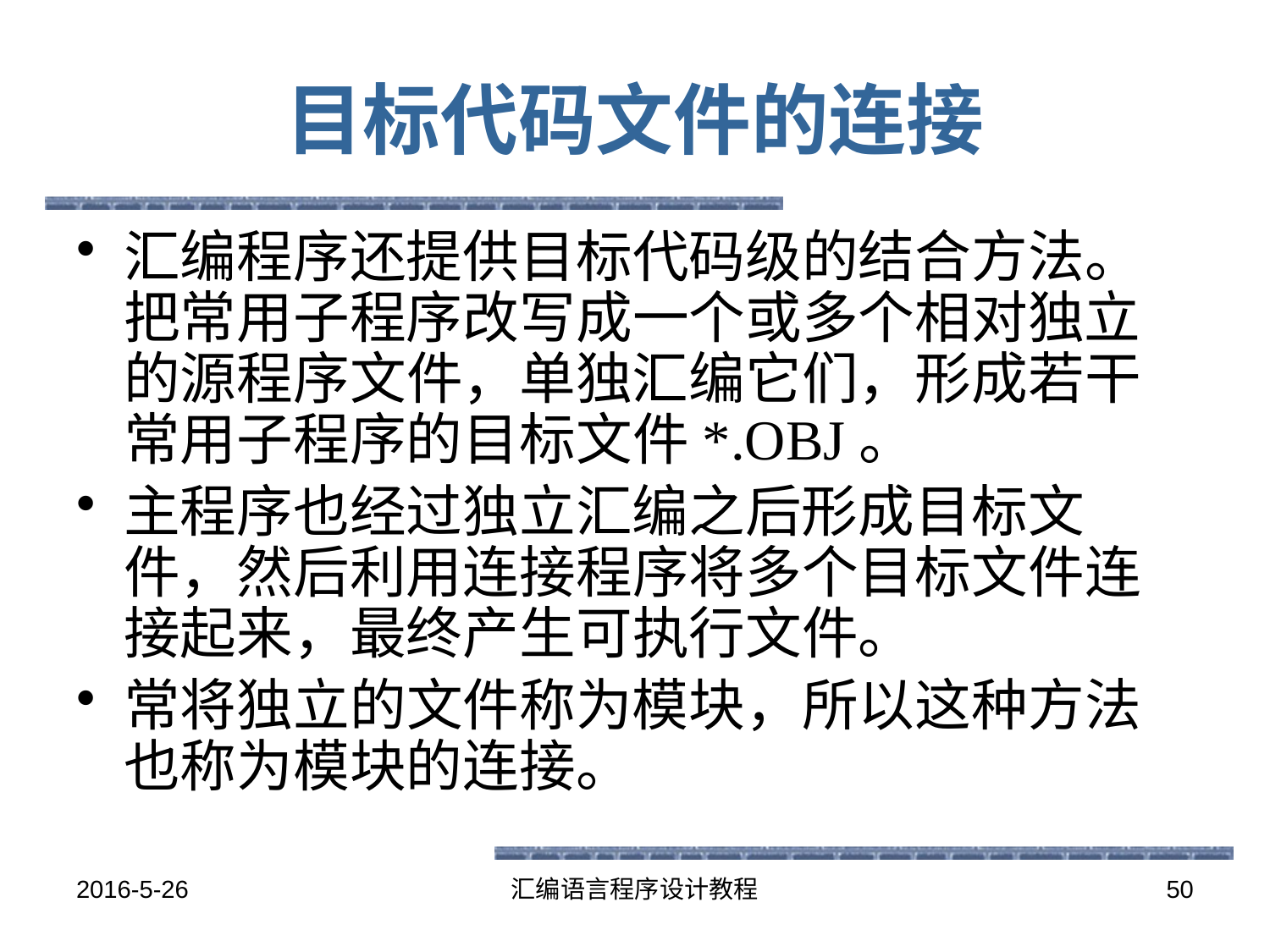

# 目标代码文件的连接
汇编程序还提供目标代码级的结合方法。把常用子程序改写成一个或多个相对独立的源程序文件，单独汇编它们，形成若干常用子程序的目标文件*.OBJ。
主程序也经过独立汇编之后形成目标文件，然后利用连接程序将多个目标文件连接起来，最终产生可执行文件。
常将独立的文件称为模块，所以这种方法也称为模块的连接。
2016-5-26
汇编语言程序设计教程
50